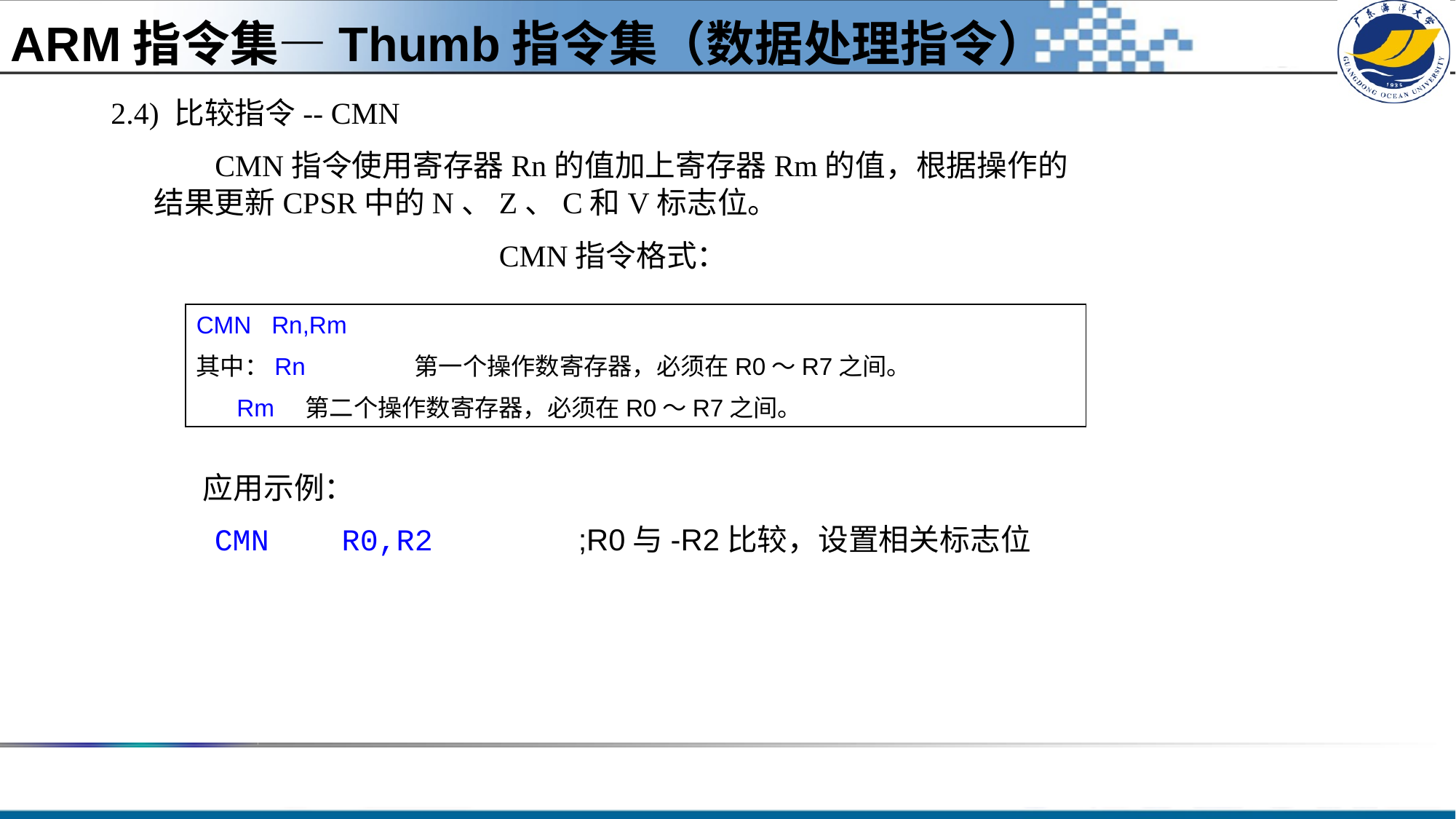

ARM指令集—Thumb指令集（数据处理指令）
2.4) 比较指令-- CMN
        CMN指令使用寄存器Rn的值加上寄存器Rm的值，根据操作的结果更新CPSR中的N、Z、C和V标志位。
CMN指令格式：
CMN   Rn,Rm
其中：Rn	第一个操作数寄存器，必须在R0～R7之间。
      Rm	第二个操作数寄存器，必须在R0～R7之间。
        应用示例：
    CMN    R0,R2 		;R0与-R2比较，设置相关标志位
154